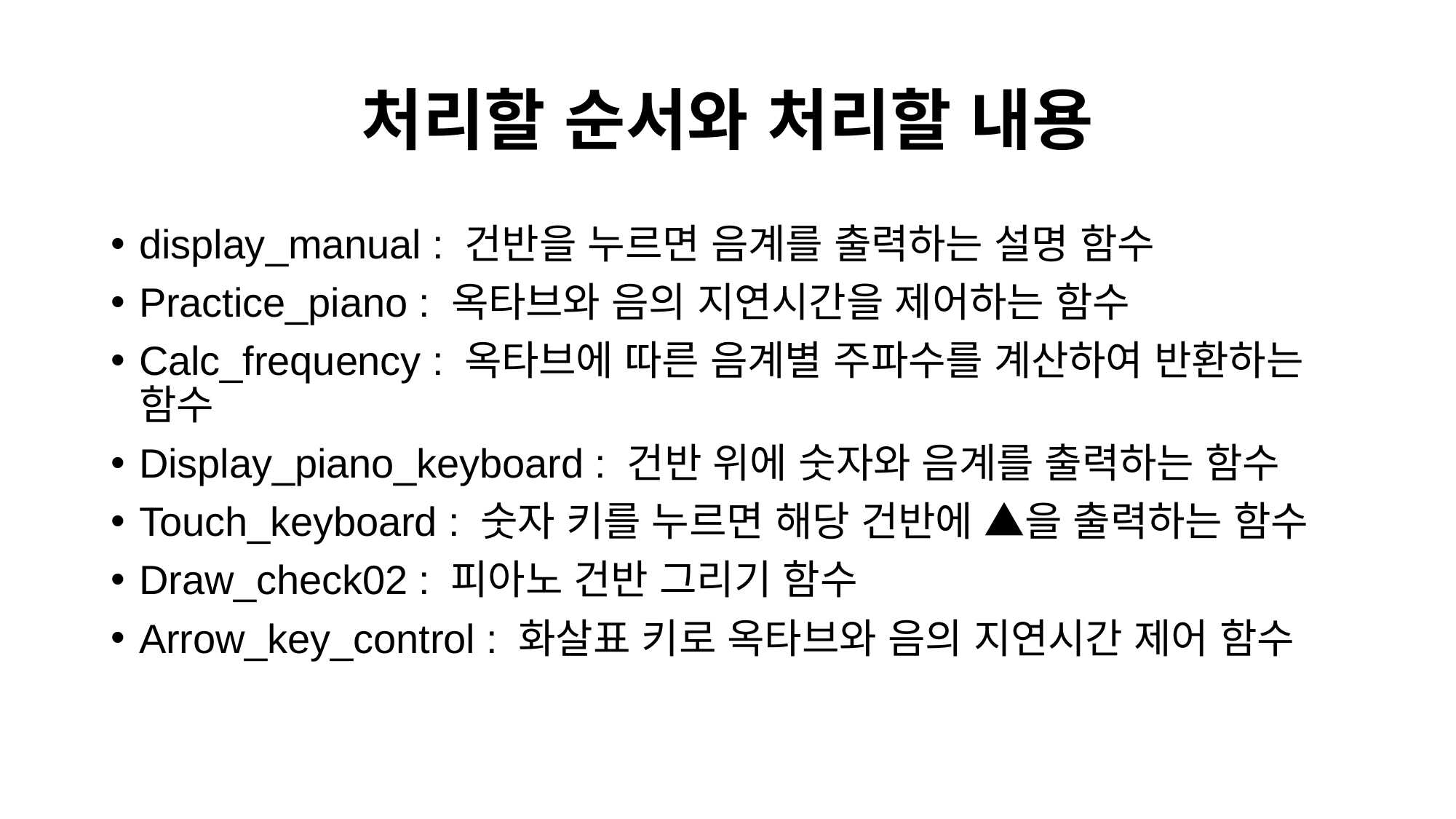

# 처리할 순서와 처리할 내용
display_manual : 건반을 누르면 음계를 출력하는 설명 함수
Practice_piano : 옥타브와 음의 지연시간을 제어하는 함수
Calc_frequency : 옥타브에 따른 음계별 주파수를 계산하여 반환하는 함수
Display_piano_keyboard : 건반 위에 숫자와 음계를 출력하는 함수
Touch_keyboard : 숫자 키를 누르면 해당 건반에 ▲을 출력하는 함수
Draw_check02 : 피아노 건반 그리기 함수
Arrow_key_control : 화살표 키로 옥타브와 음의 지연시간 제어 함수